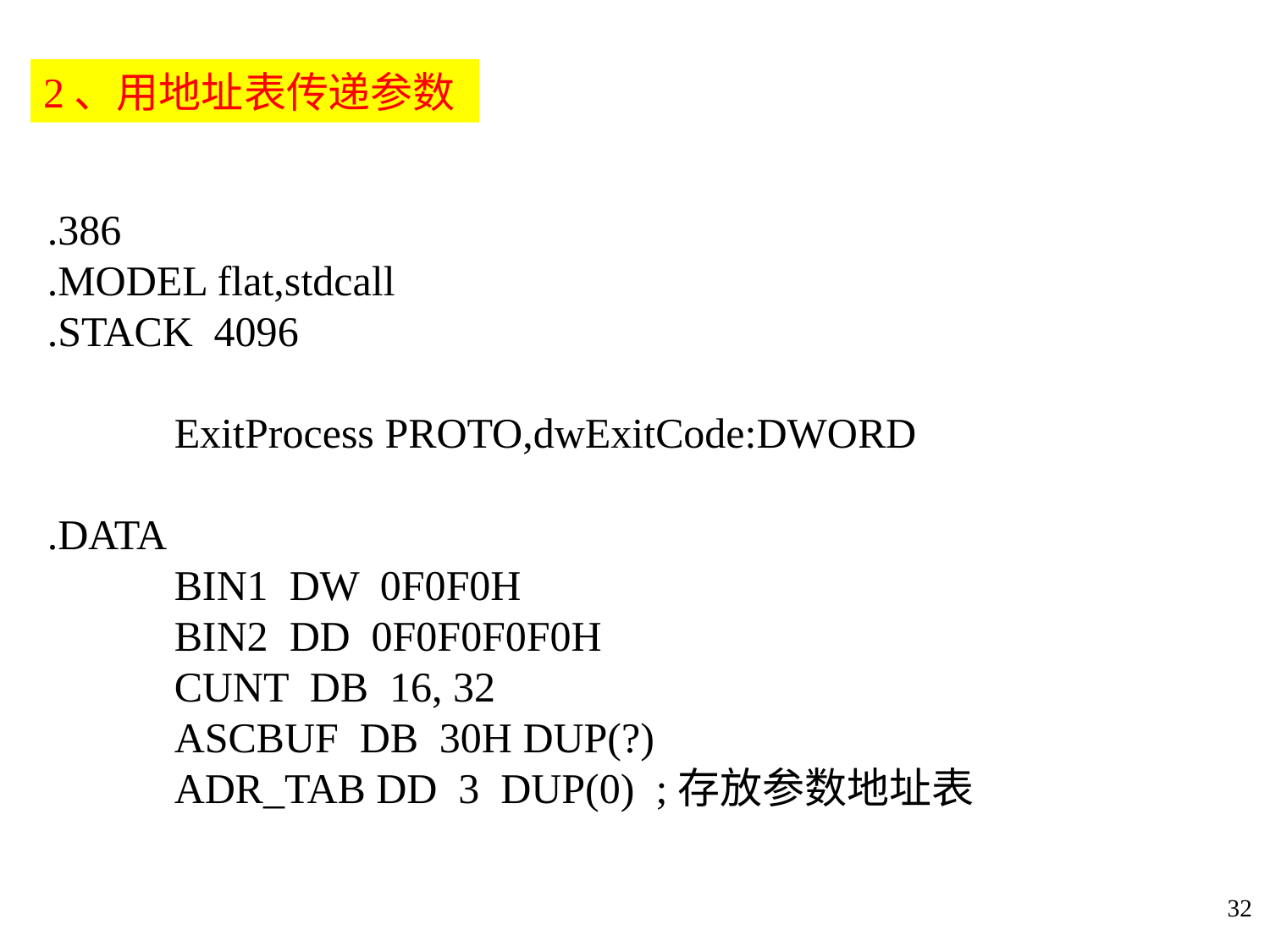

2、用地址表传递参数
.386
.MODEL flat,stdcall
.STACK  4096

	ExitProcess PROTO,dwExitCode:DWORD

.DATA
	BIN1  DW  0F0F0H
	BIN2  DD  0F0F0F0F0H
	CUNT  DB  16, 32
	ASCBUF  DB  30H DUP(?)
	ADR_TAB DD  3  DUP(0)  ;存放参数地址表
32